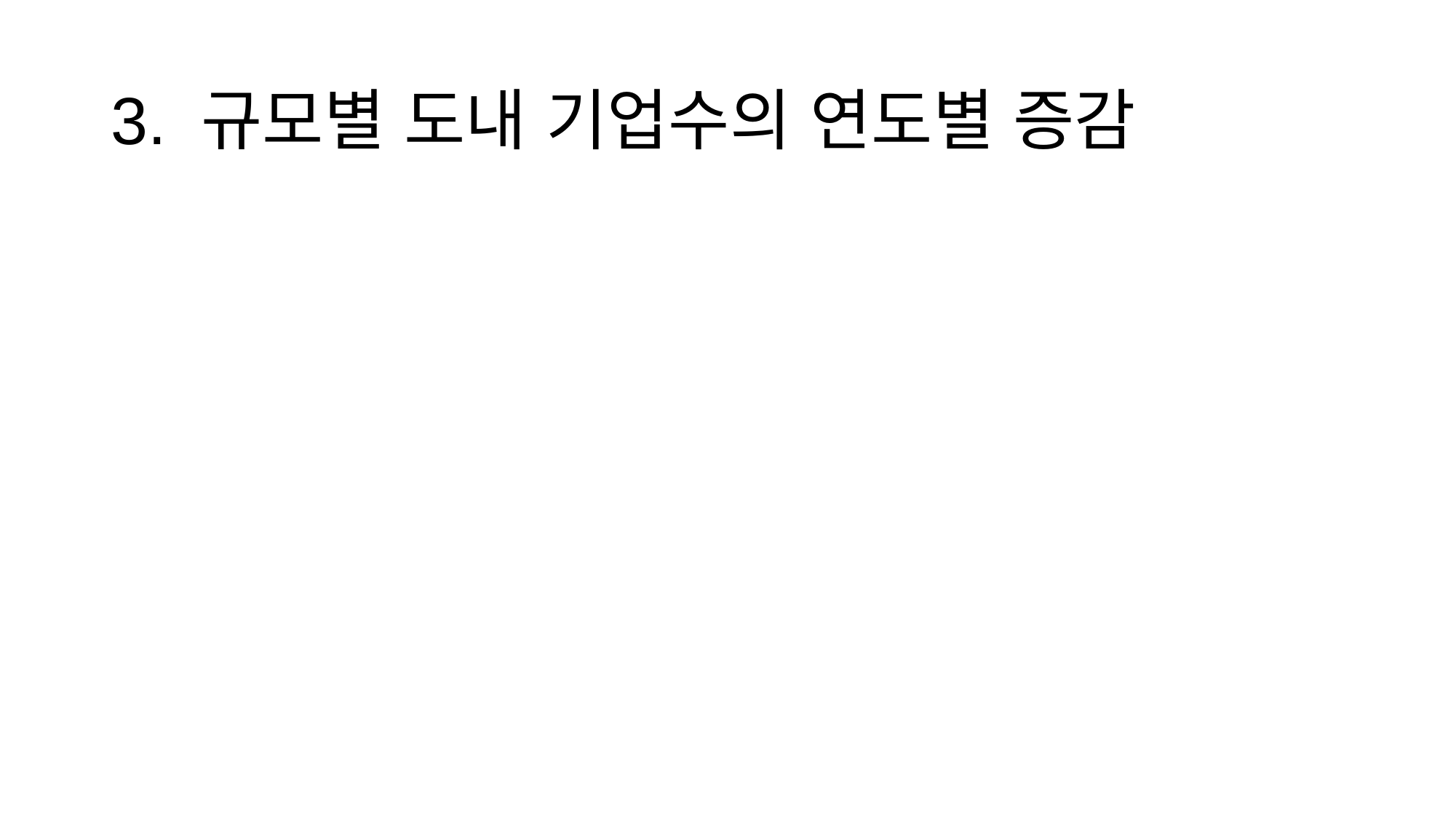

# 3. 규모별 도내 기업수의 연도별 증감